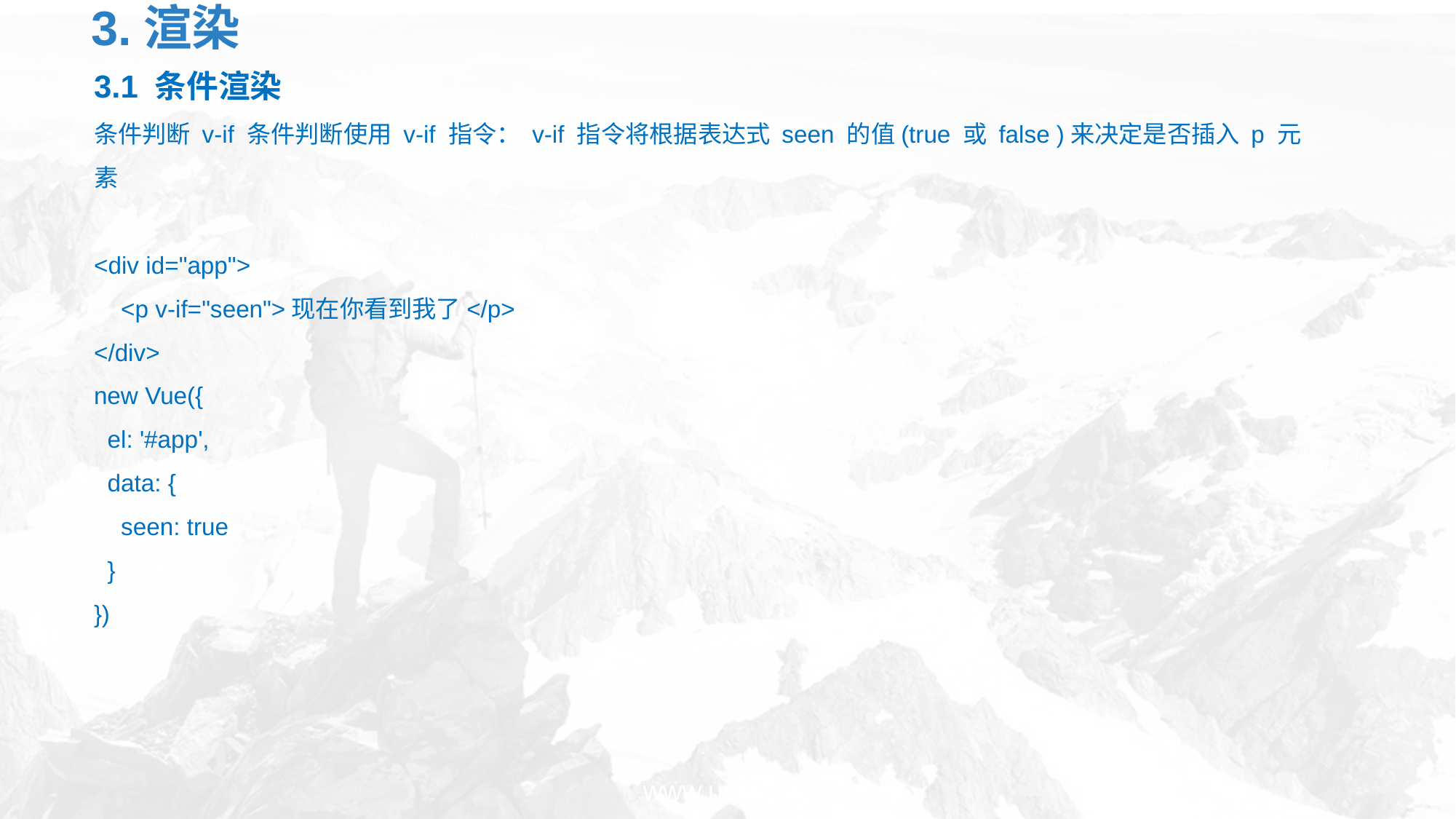

# 3.渲染
3.1 条件渲染
条件判断 v-if 条件判断使用 v-if 指令： v-if 指令将根据表达式 seen 的值(true 或 false )来决定是否插入 p 元素

<div id="app">
    <p v-if="seen">现在你看到我了</p>
</div>
new Vue({
  el: '#app',
  data: {
    seen: true
  }
})
www.usian.cn